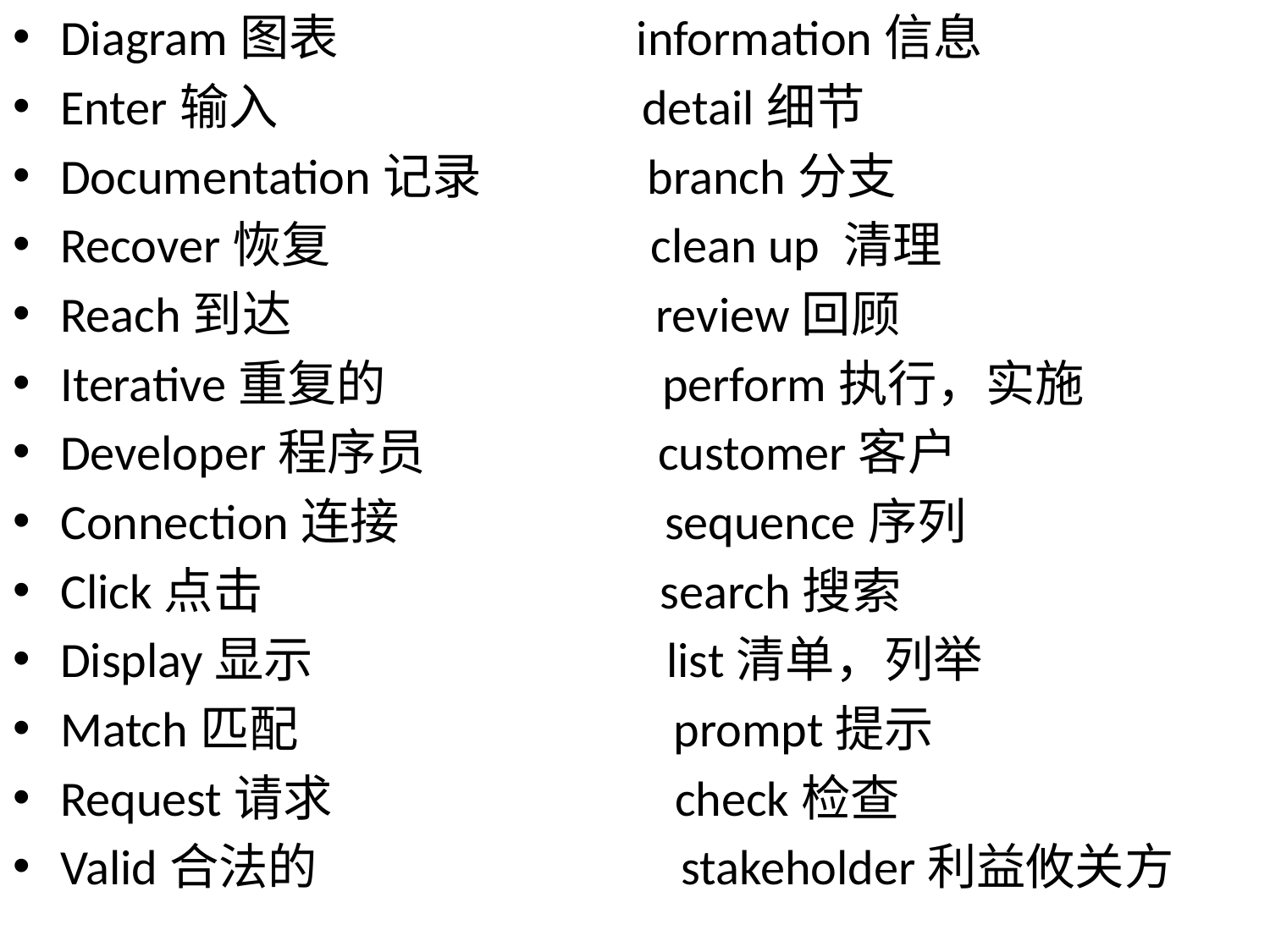

Diagram图表                          information信息
Enter输入                                detail细节
Documentation记录              branch分支
Recover恢复                            clean up 清理
Reach到达                                review回顾
Iterative重复的                        perform执行，实施
Developer程序员                    customer客户
Connection连接                       sequence序列
Click点击                                   search搜索
Display显示                               list清单，列举
Match匹配                                 prompt提示
Request请求                              check检查
Valid合法的                                stakeholder利益攸关方